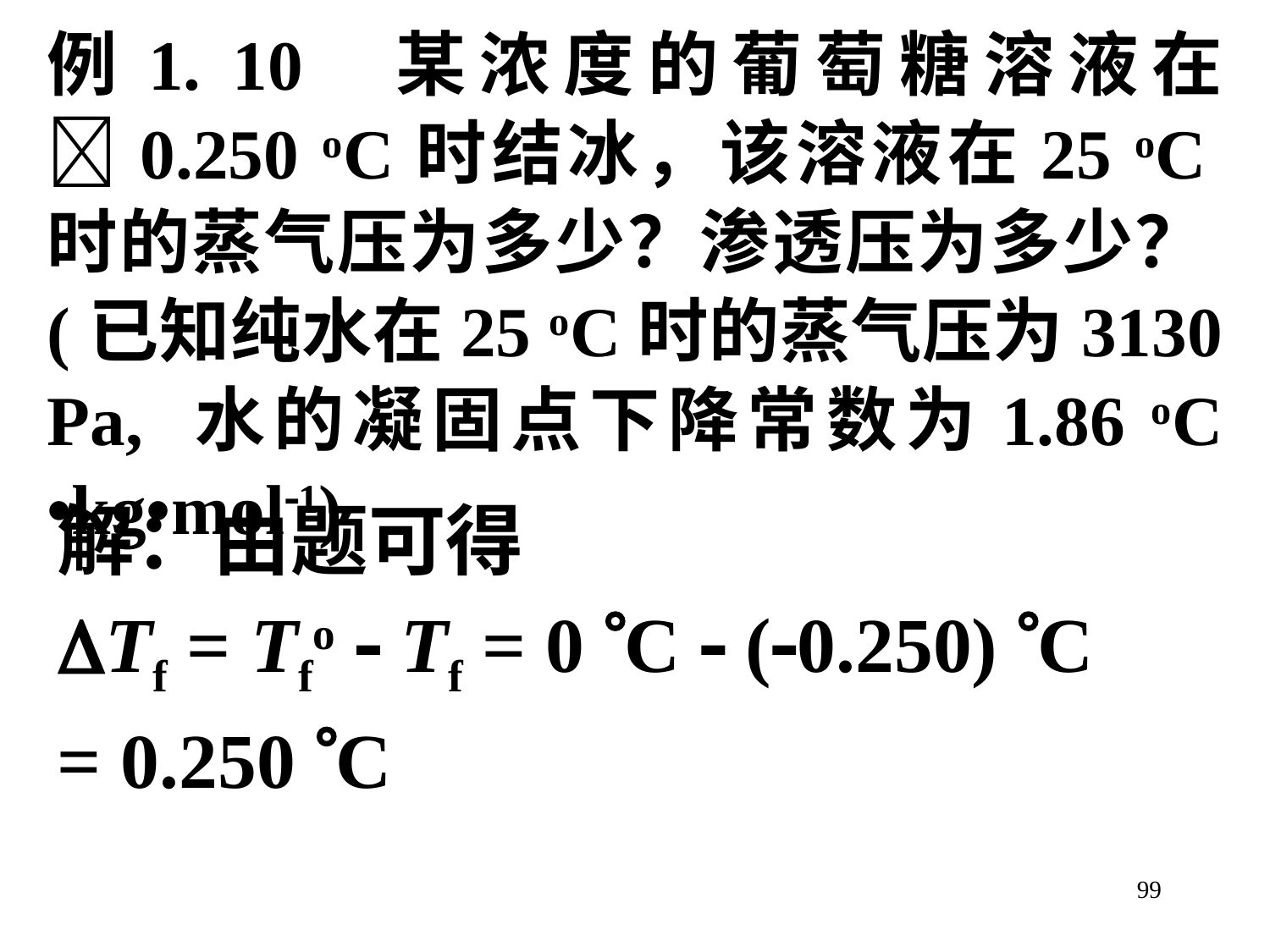

例1. 10  某浓度的葡萄糖溶液在−0.250 oC时结冰，该溶液在25 oC时的蒸气压为多少？渗透压为多少？(已知纯水在25 oC时的蒸气压为3130 Pa, 水的凝固点下降常数为1.86 oC •kg•mol−1)
解：由题可得
ΔTf = Tfo − Tf = 0 °C − (−0.250) °C
= 0.250 °C
99